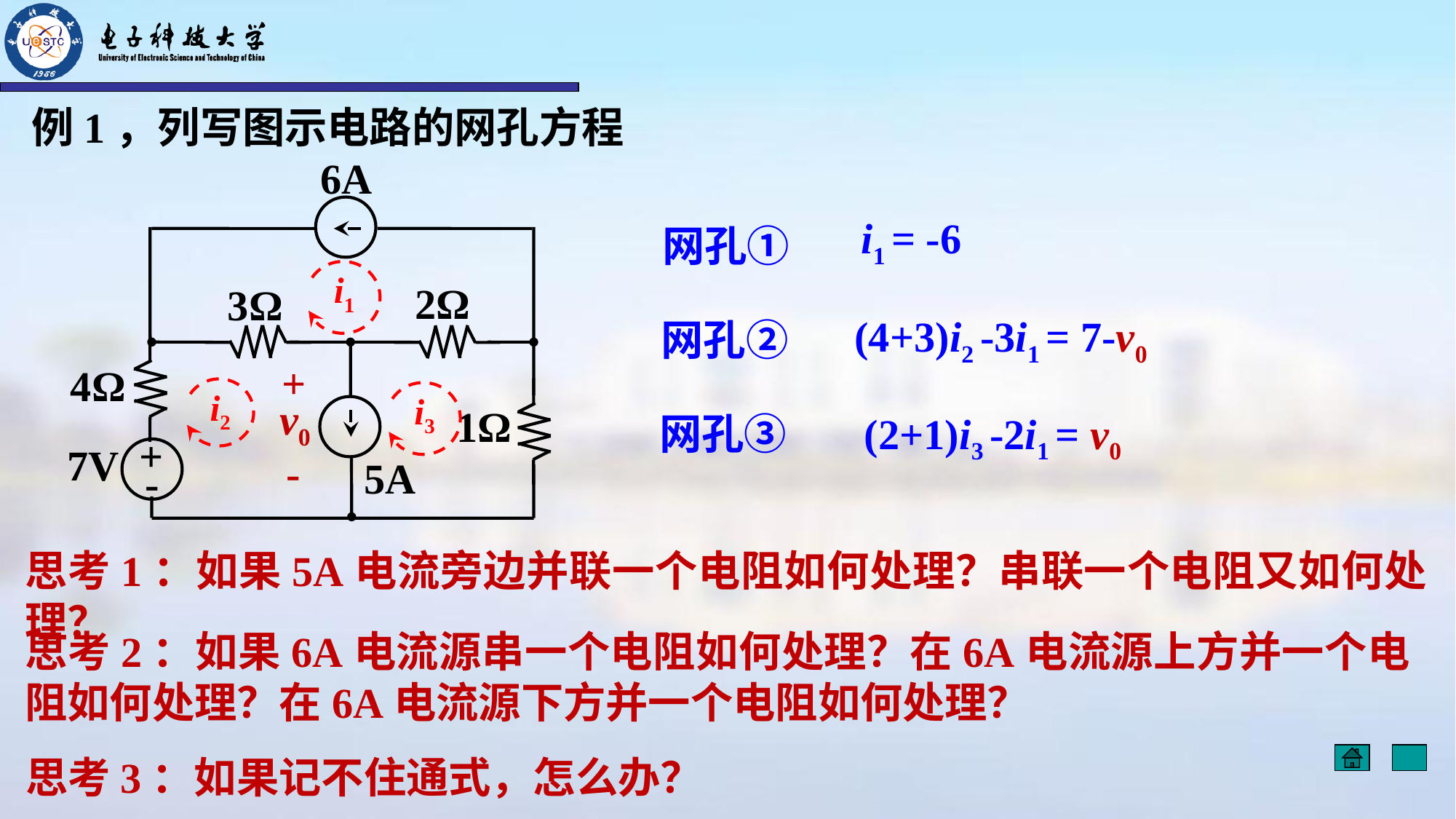

例1，列写图示电路的网孔方程
6A

i1 = -6
网孔①

i1
2Ω
3Ω
(4+3)i2 -3i1 = 7-v0
网孔②

+
v0
-
4Ω

i2
i3

1Ω
网孔③       (2+1)i3 -2i1 = v0

+

-
7V
5A

思考1：如果5A电流旁边并联一个电阻如何处理？串联一个电阻又如何处理？
思考2：如果6A电流源串一个电阻如何处理？在6A电流源上方并一个电阻如何处理？在6A电流源下方并一个电阻如何处理？
思考3：如果记不住通式，怎么办？